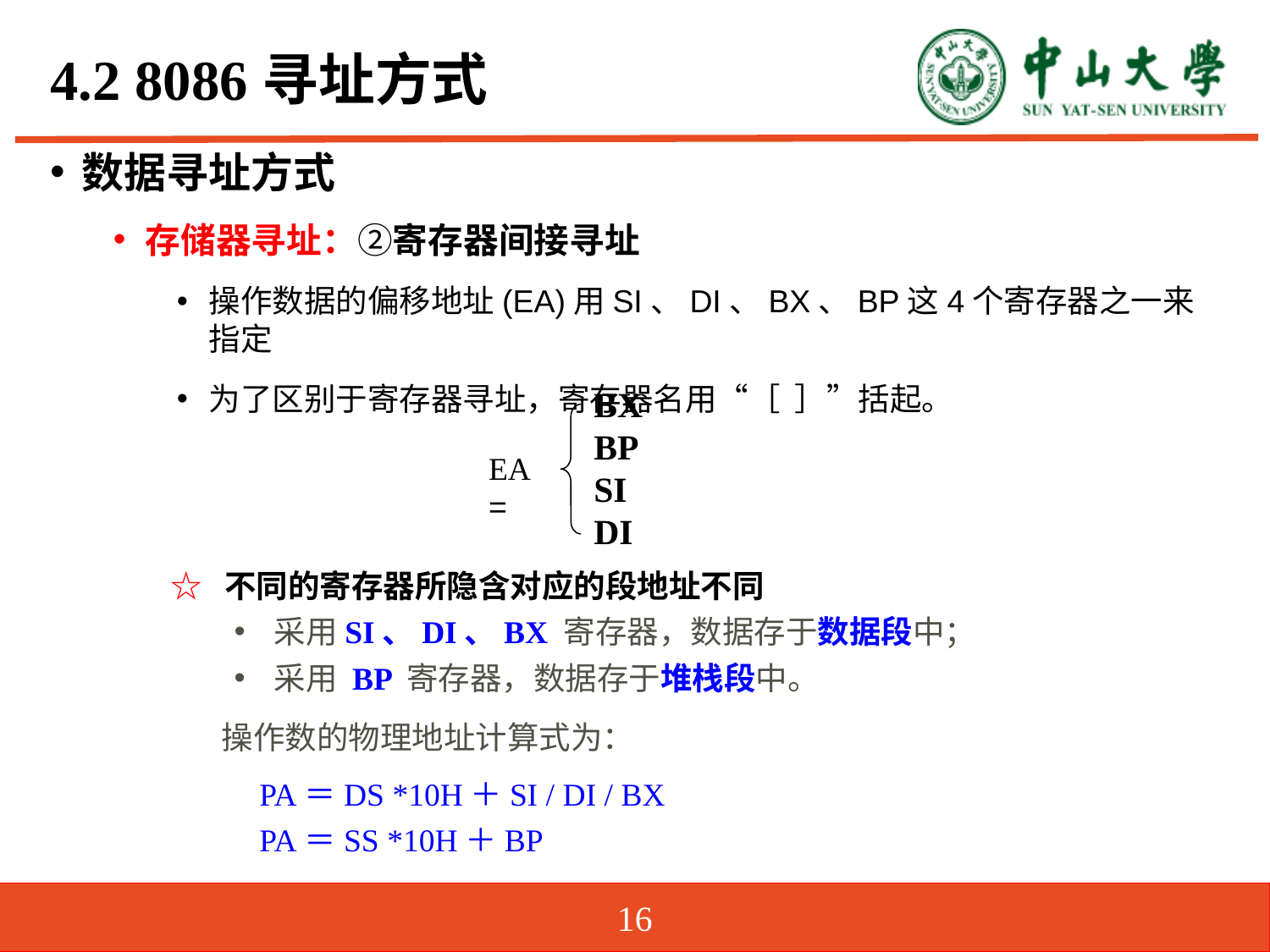

# 4.2 8086寻址方式
数据寻址方式
存储器寻址：②寄存器间接寻址
操作数据的偏移地址(EA)用SI、DI、BX、BP这4个寄存器之一来指定
为了区别于寄存器寻址，寄存器名用“［  ］”括起。

BX
BP
SI
DI

EA=
☆  不同的寄存器所隐含对应的段地址不同
采用SI、DI、BX 寄存器，数据存于数据段中；
采用 BP 寄存器，数据存于堆栈段中。
      操作数的物理地址计算式为：
           PA＝DS *10H＋SI / DI / BX
           PA＝SS *10H＋BP
16